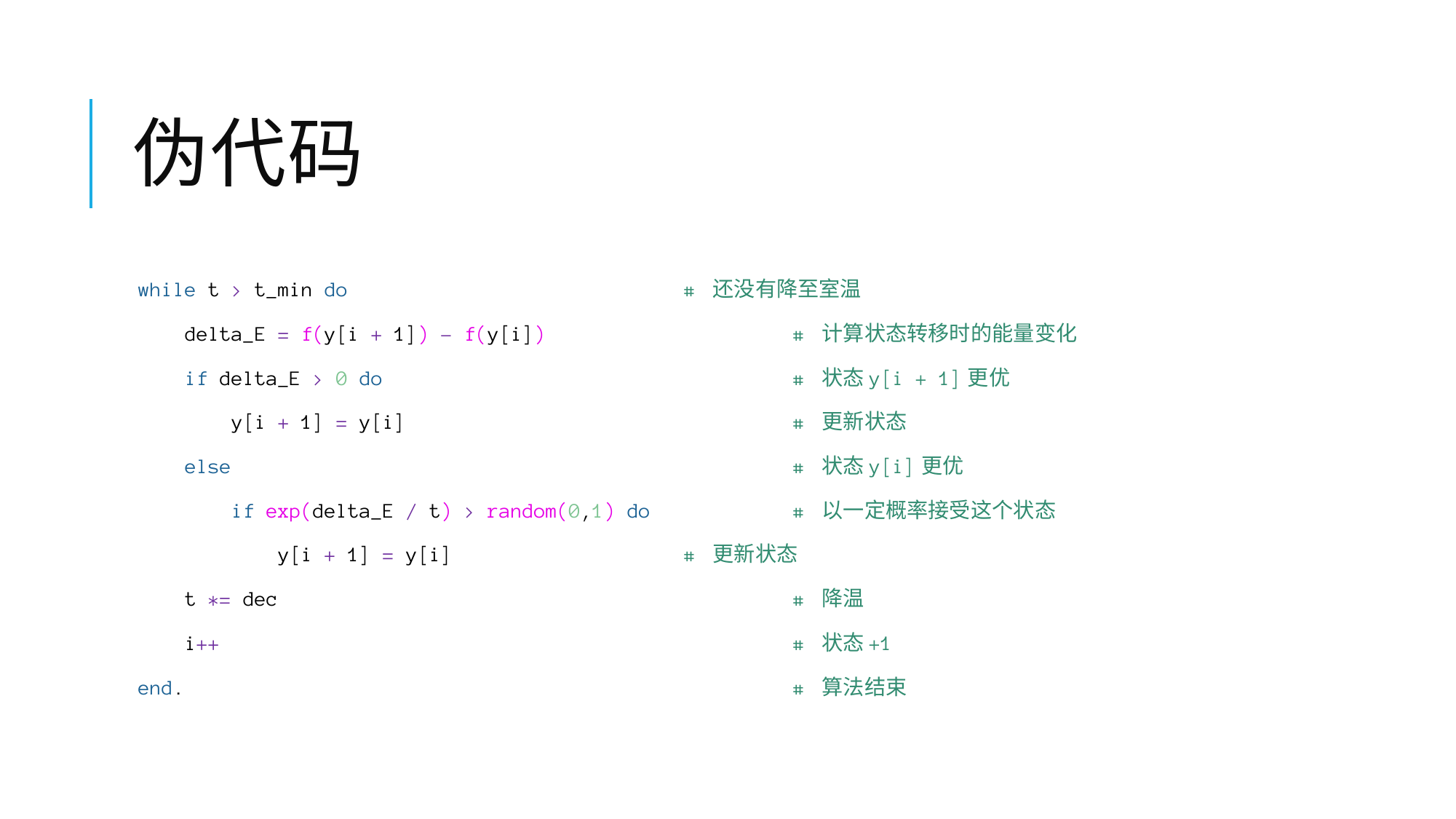

# 伪代码
while t > t_min do				# 还没有降至室温
    delta_E = f(y[i + 1]) – f(y[i])			# 计算状态转移时的能量变化
    if delta_E > 0 do				# 状态y[i + 1]更优
        y[i + 1] = y[i]				# 更新状态
    else						# 状态y[i]更优
        if exp(delta_E / t) > random(0,1) do		# 以一定概率接受这个状态
            y[i + 1] = y[i]			# 更新状态
    t *= dec					# 降温
    i++						# 状态+1
end.						# 算法结束